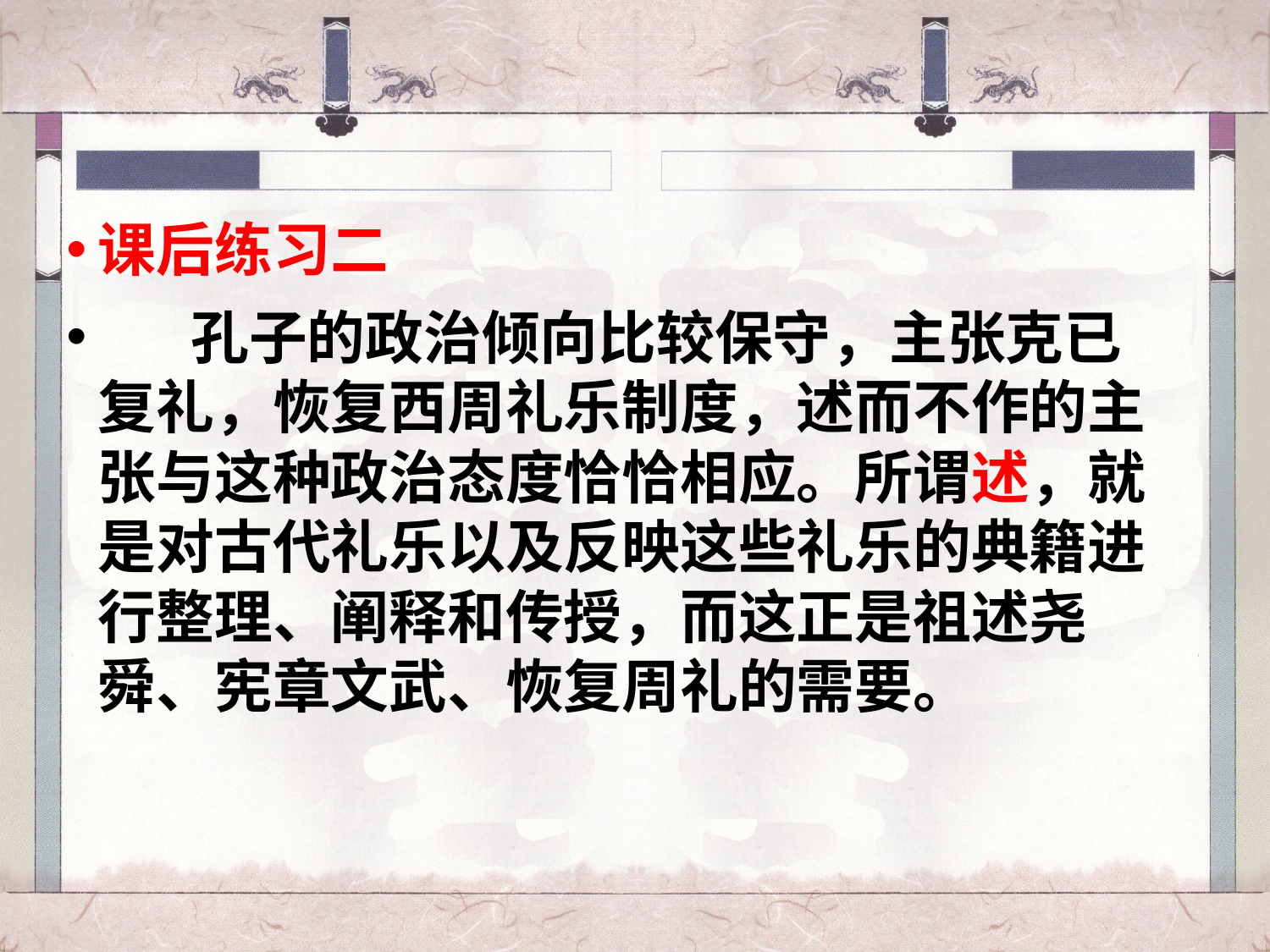

课后练习二
      孔子的政治倾向比较保守，主张克已复礼，恢复西周礼乐制度，述而不作的主张与这种政治态度恰恰相应。所谓述，就是对古代礼乐以及反映这些礼乐的典籍进行整理、阐释和传授，而这正是祖述尧舜、宪章文武、恢复周礼的需要。